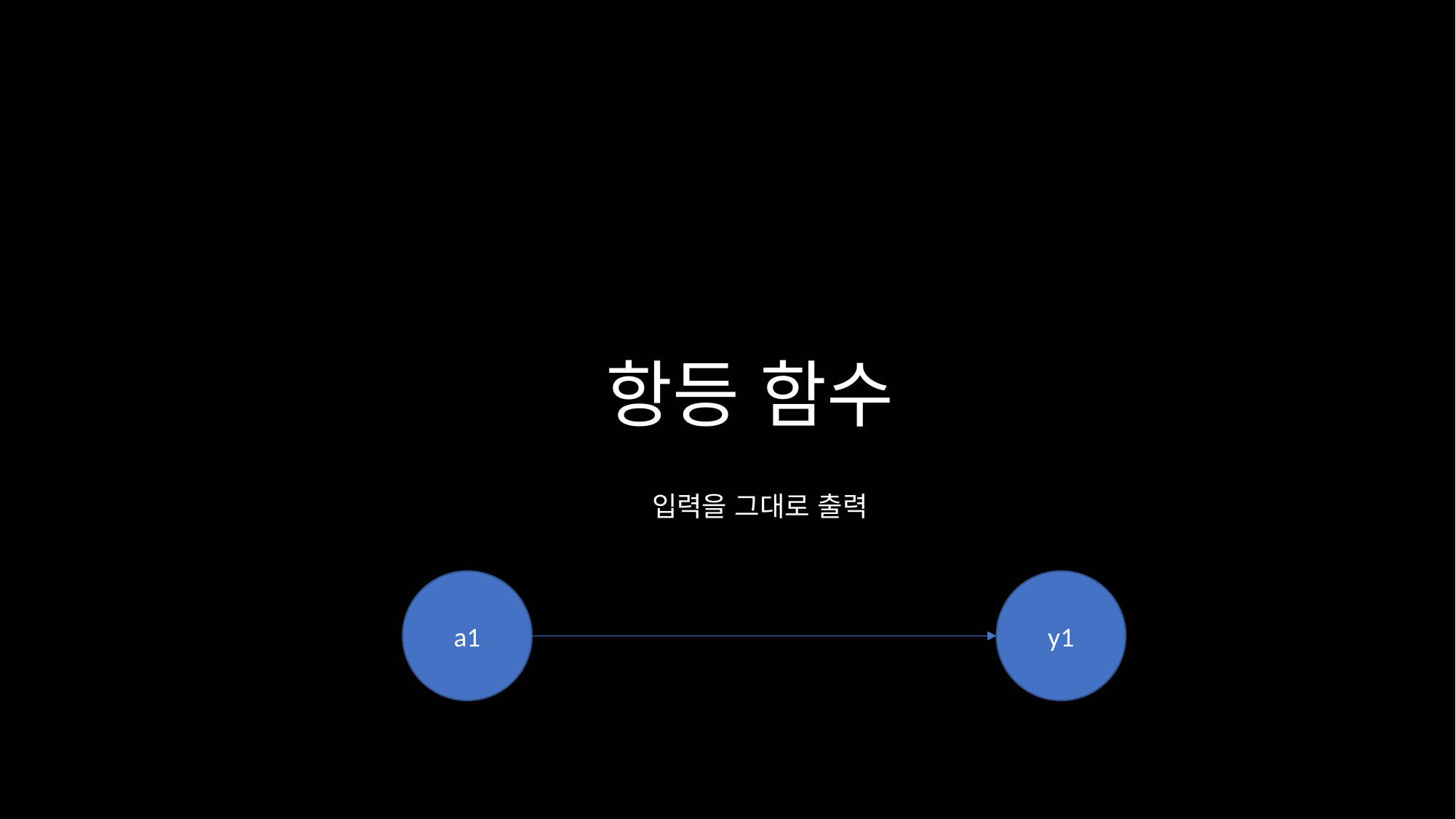

# 항등 함수
입력을 그대로 출력
a1
y1